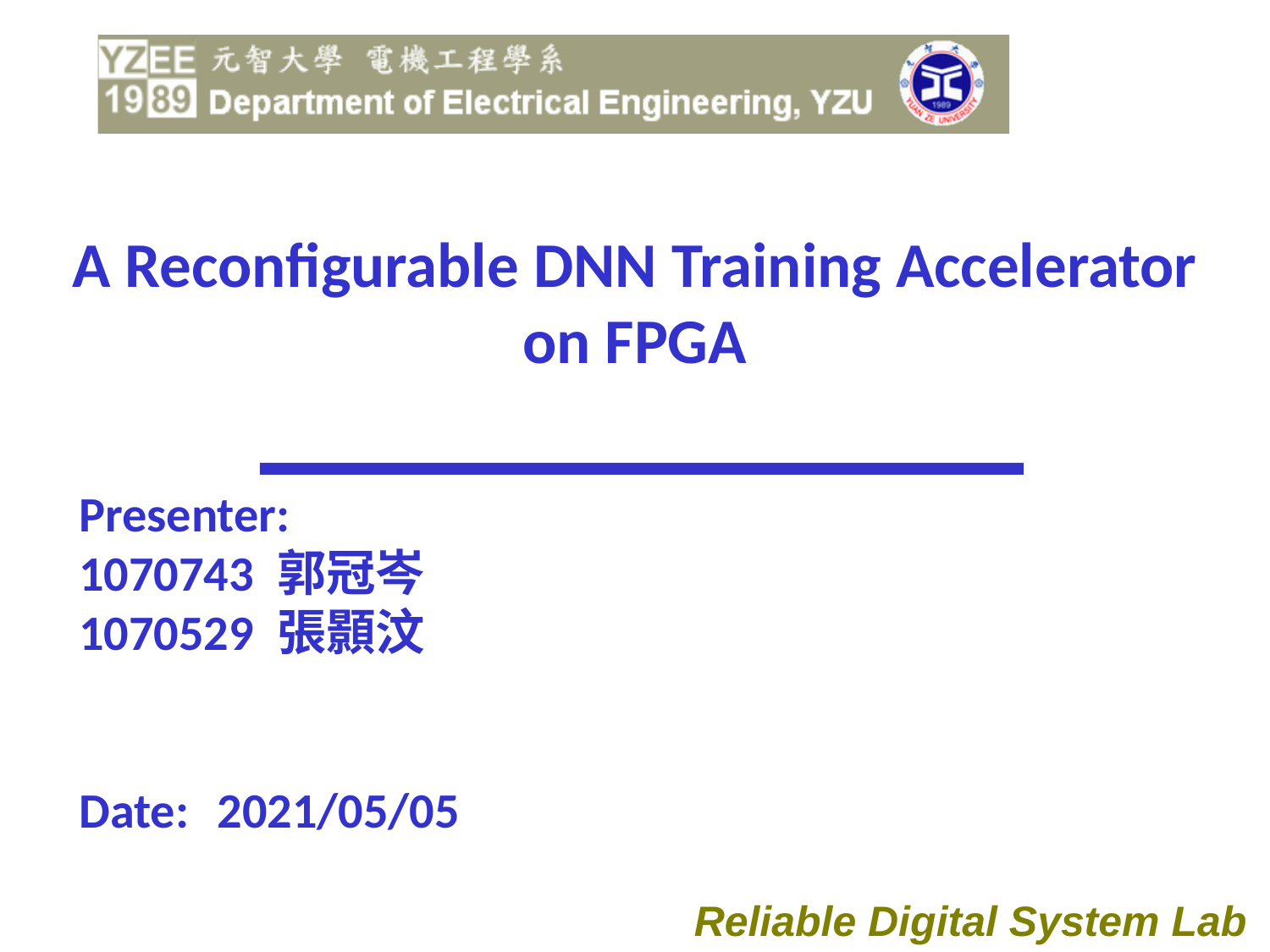

# A Reconfigurable DNN Training Accelerator on FPGA
Presenter:
1070743 郭冠岑
1070529 張顥汶

Date:	 2021/05/05